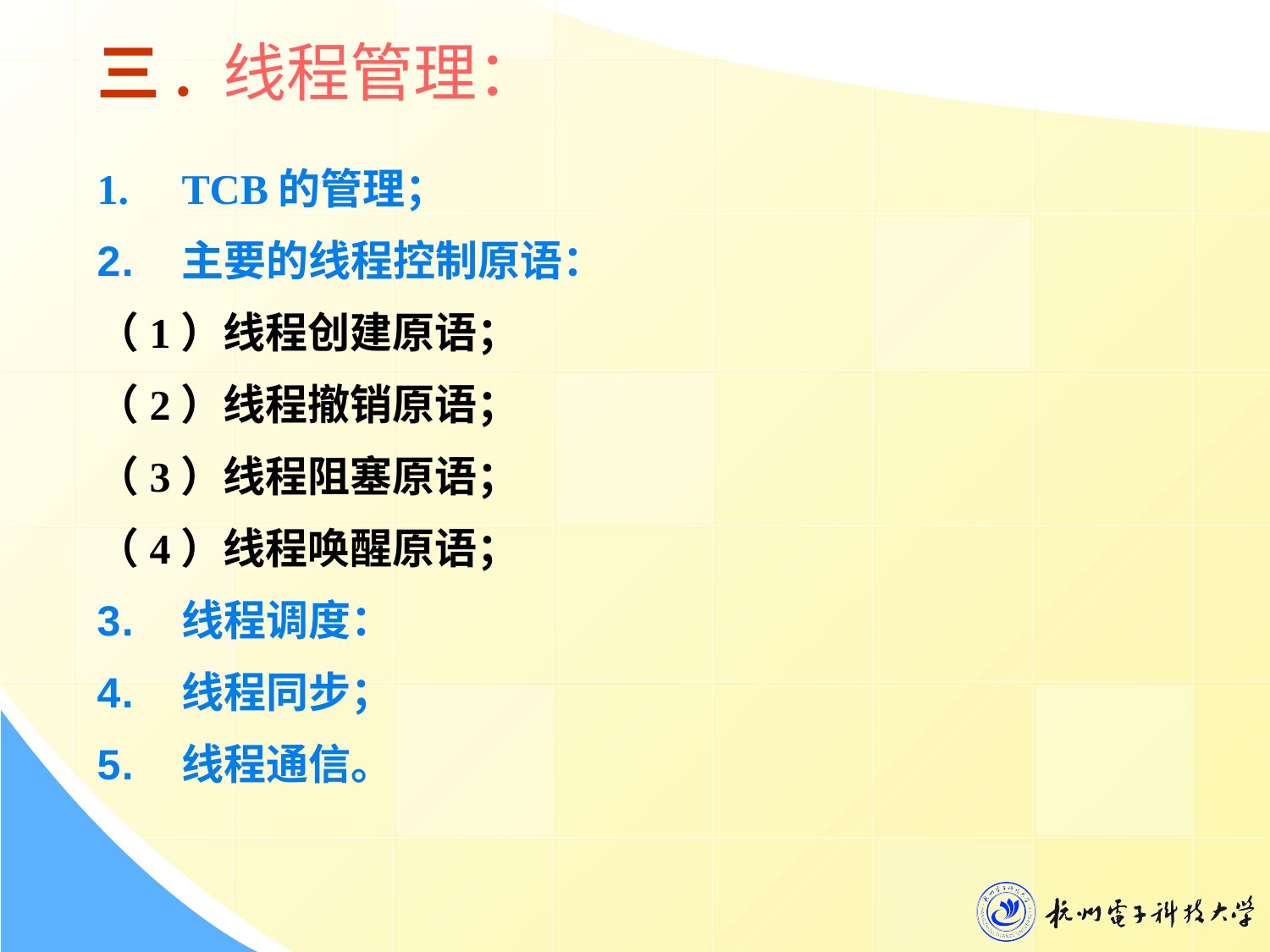

三. 线程管理：
TCB的管理；
主要的线程控制原语：
（1）线程创建原语；
（2）线程撤销原语；
（3）线程阻塞原语；
（4）线程唤醒原语；
线程调度：
线程同步；
线程通信。